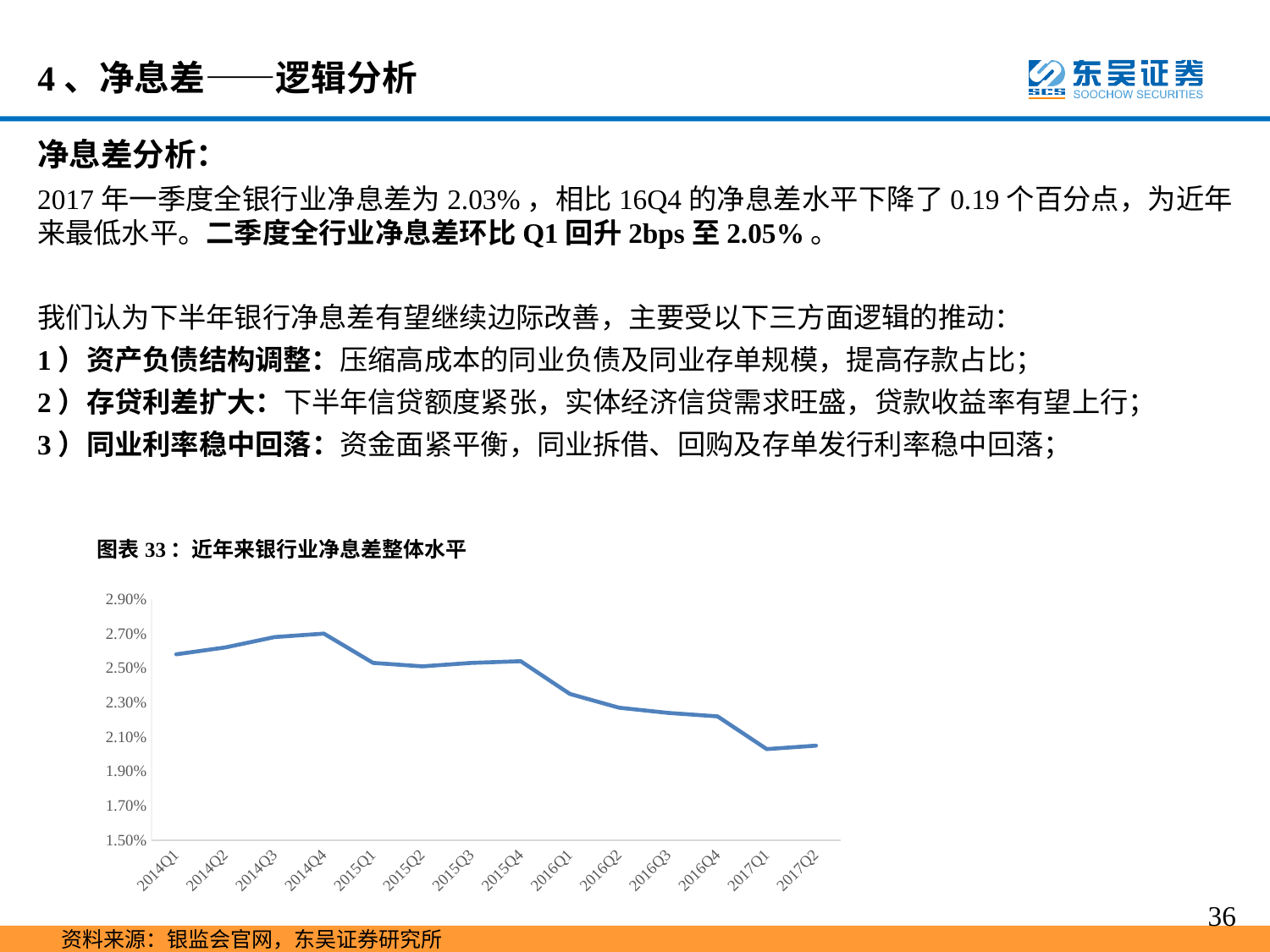

4、净息差——逻辑分析
净息差分析：
2017年一季度全银行业净息差为2.03%，相比16Q4的净息差水平下降了0.19个百分点，为近年来最低水平。二季度全行业净息差环比Q1回升2bps至2.05%。

我们认为下半年银行净息差有望继续边际改善，主要受以下三方面逻辑的推动：
1）资产负债结构调整：压缩高成本的同业负债及同业存单规模，提高存款占比；
2）存贷利差扩大：下半年信贷额度紧张，实体经济信贷需求旺盛，贷款收益率有望上行；
3）同业利率稳中回落：资金面紧平衡，同业拆借、回购及存单发行利率稳中回落；

图表33：近年来银行业净息差整体水平

### Chart

| Category | 净息差 |
|---|---|
| 2014Q1 | 0.0258 |
| 2014Q2 | 0.0262 |
| 2014Q3 | 0.0268 |
| 2014Q4 | 0.027 |
| 2015Q1 | 0.0253 |
| 2015Q2 | 0.0251 |
| 2015Q3 | 0.0253 |
| 2015Q4 | 0.0254 |
| 2016Q1 | 0.0235 |
| 2016Q2 | 0.0227 |
| 2016Q3 | 0.0224 |
| 2016Q4 | 0.0222 |
| 2017Q1 | 0.0203 |
| 2017Q2 | 0.0205 |
36
资料来源：银监会官网，东吴证券研究所